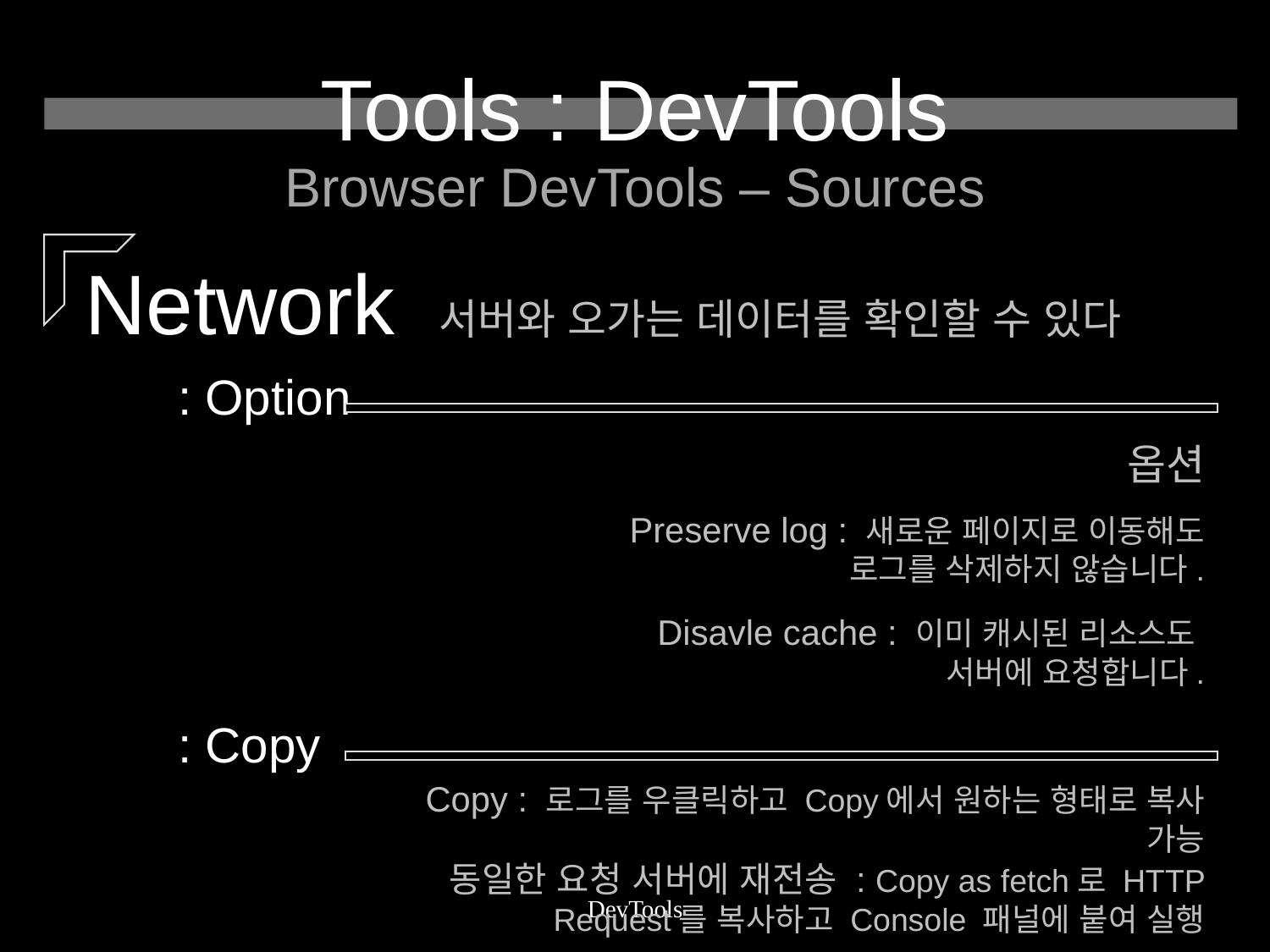

# Tools : DevTools Browser DevTools – Sources

Network 서버와 오가는 데이터를 확인할 수 있다
 : Option

옵션
Preserve log : 새로운 페이지로 이동해도 로그를 삭제하지 않습니다.
Disavle cache : 이미 캐시된 리소스도
서버에 요청합니다.
 : Copy

Copy : 로그를 우클릭하고 Copy에서 원하는 형태로 복사 가능
동일한 요청 서버에 재전송 : Copy as fetch로 HTTP Request를 복사하고 Console 패널에 붙여 실행
DevTools